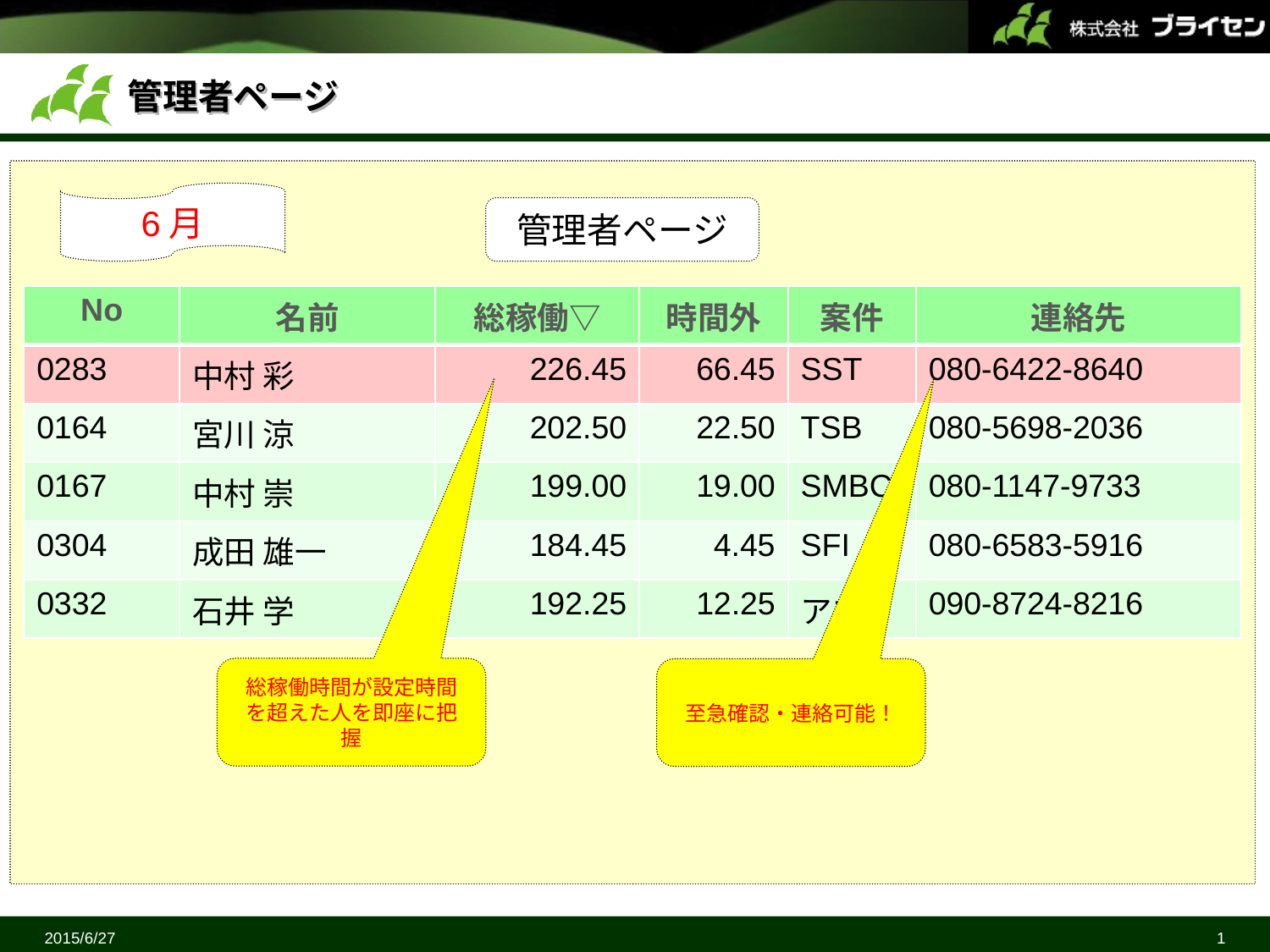

# 管理者ページ

6月
管理者ページ
| No | 名前 | 総稼働▽ | 時間外 | 案件 | 連絡先 |
| --- | --- | --- | --- | --- | --- |
| 0283 | 中村 彩 | 226.45 | 66.45 | SST | 080-6422-8640 |
| 0164 | 宮川 涼 | 202.50 | 22.50 | TSB | 080-5698-2036 |
| 0167 | 中村 崇 | 199.00 | 19.00 | SMBC | 080-1147-9733 |
| 0304 | 成田 雄一 | 184.45 | 4.45 | SFI | 080-6583-5916 |
| 0332 | 石井 学 | 192.25 | 12.25 | アマノ | 090-8724-8216 |
総稼働時間が設定時間を超えた人を即座に把握
至急確認・連絡可能！
2015/6/27
1